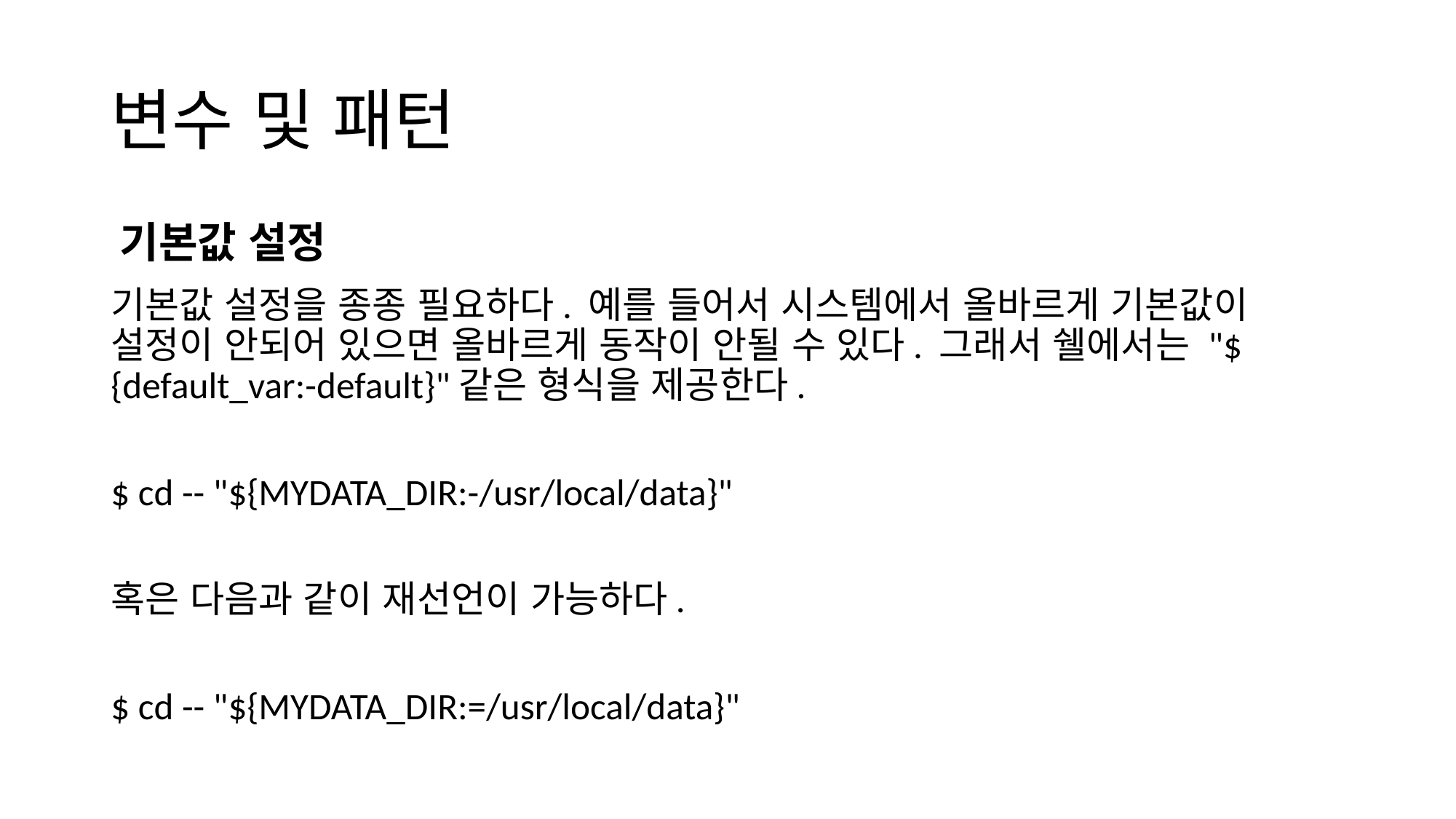

# 변수 및 패턴
기본값 설정
기본값 설정을 종종 필요하다. 예를 들어서 시스템에서 올바르게 기본값이 설정이 안되어 있으면 올바르게 동작이 안될 수 있다. 그래서 쉘에서는 "${default_var:-default}"같은 형식을 제공한다.

$ cd -- "${MYDATA_DIR:-/usr/local/data}"

혹은 다음과 같이 재선언이 가능하다.

$ cd -- "${MYDATA_DIR:=/usr/local/data}"